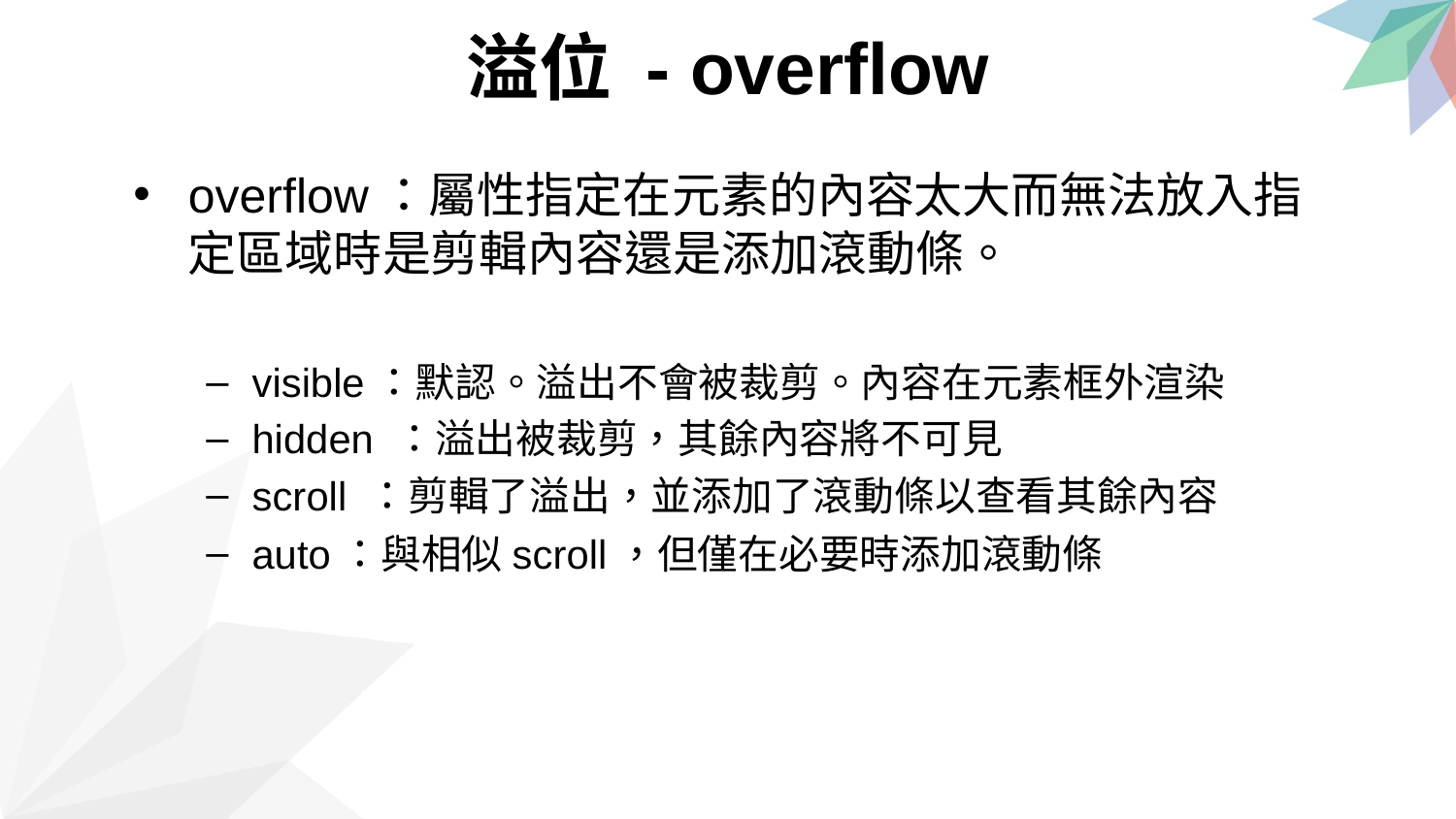

溢位 - overflow
overflow：屬性指定在元素的內容太大而無法放入指定區域時是剪輯內容還是添加滾動條。

visible：默認。溢出不會被裁剪。內容在元素框外渲染
hidden ：溢出被裁剪，其餘內容將不可見
scroll ：剪輯了溢出，並添加了滾動條以查看其餘內容
auto：與相似scroll，但僅在必要時添加滾動條